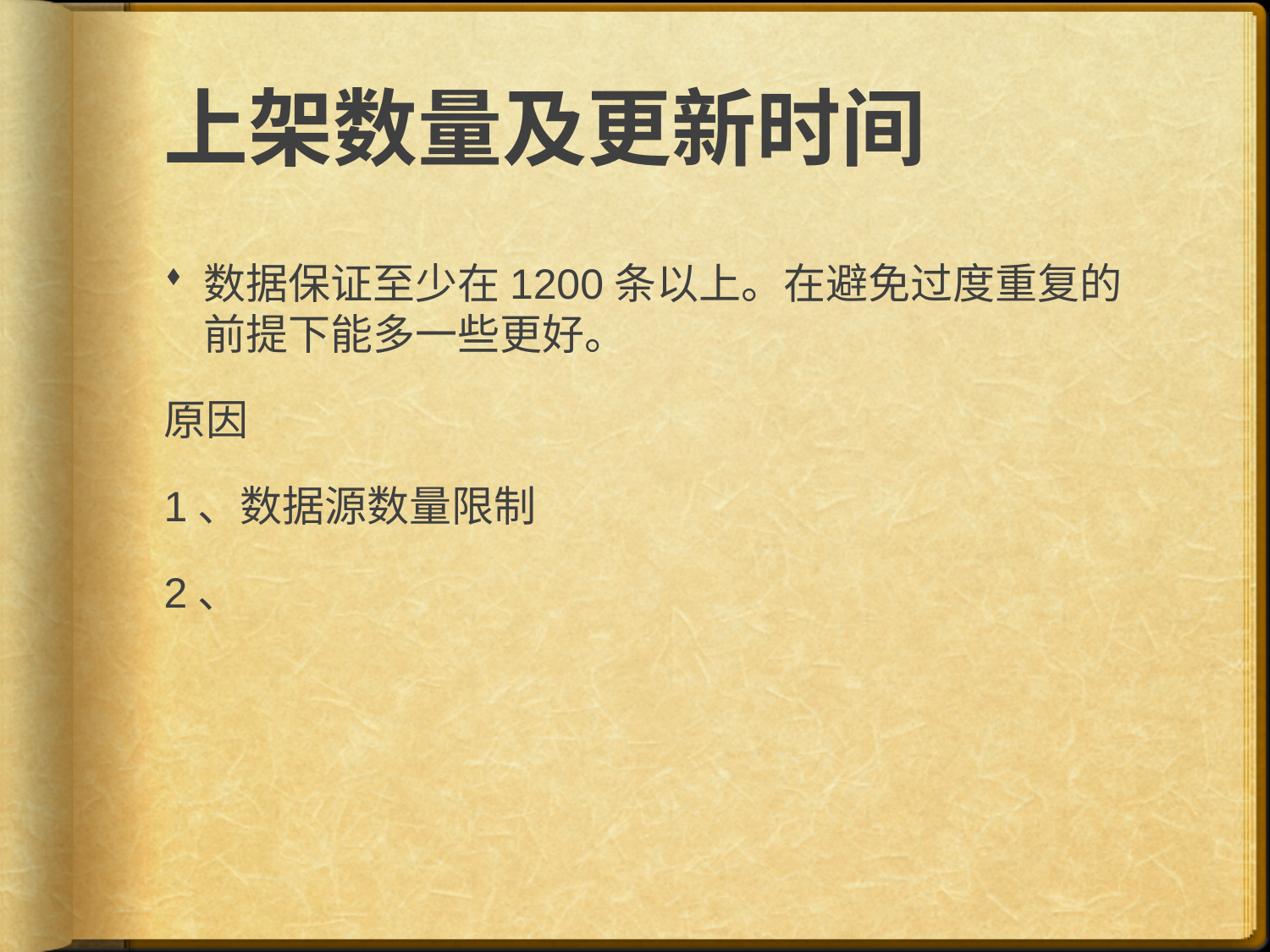

# 上架数量及更新时间
数据保证至少在1200条以上。在避免过度重复的前提下能多一些更好。
原因
1、数据源数量限制
2、